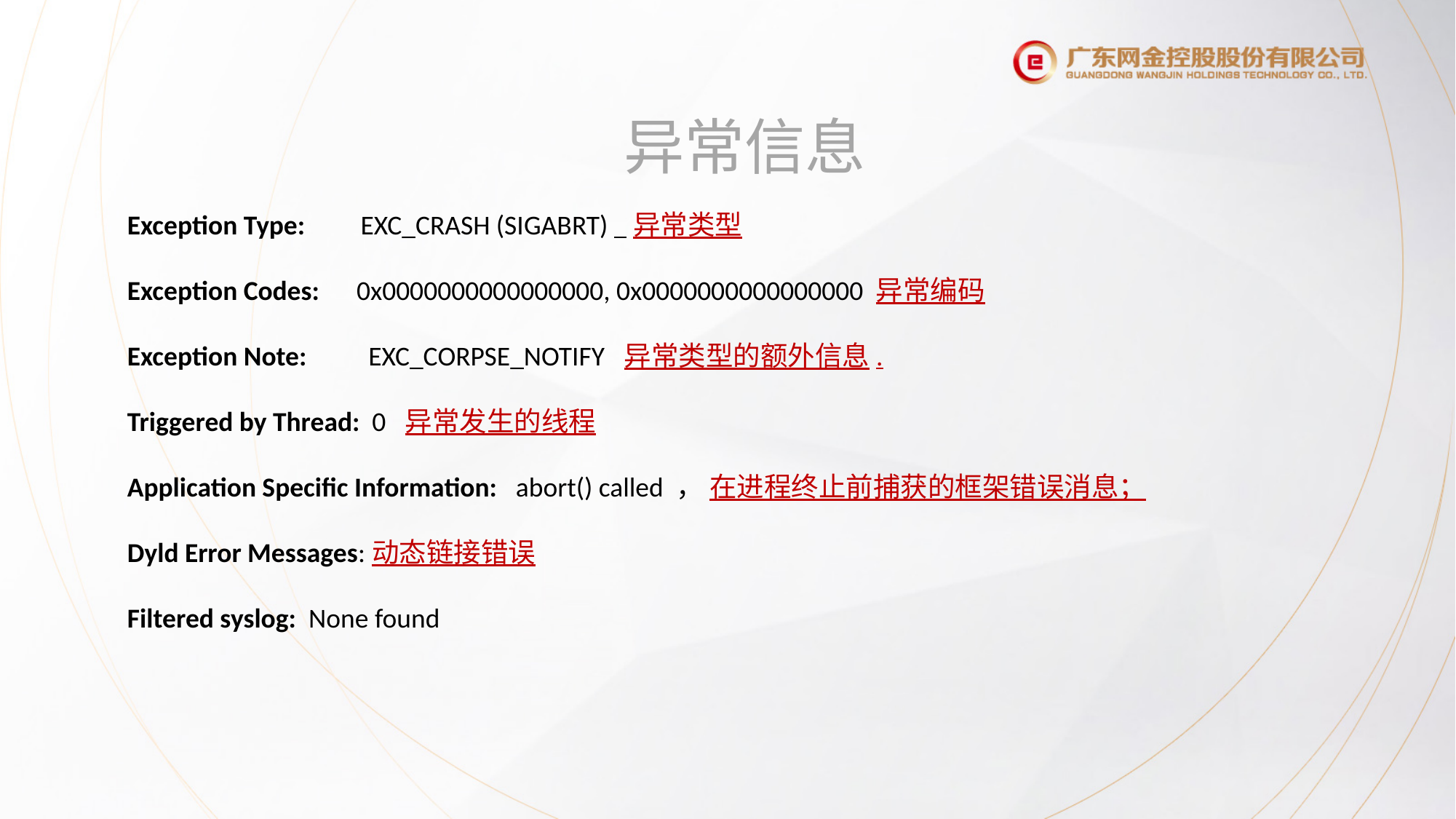

异常信息
Exception Type:         EXC_CRASH (SIGABRT)   异常类型

Exception Codes:      0x0000000000000000, 0x0000000000000000 异常编码

Exception Note:          EXC_CORPSE_NOTIFY  异常类型的额外信息.

Triggered by Thread:  0  异常发生的线程

Application Specific Information:   abort() called ， 在进程终止前捕获的框架错误消息；

Dyld Error Messages:动态链接错误

Filtered syslog:  None found